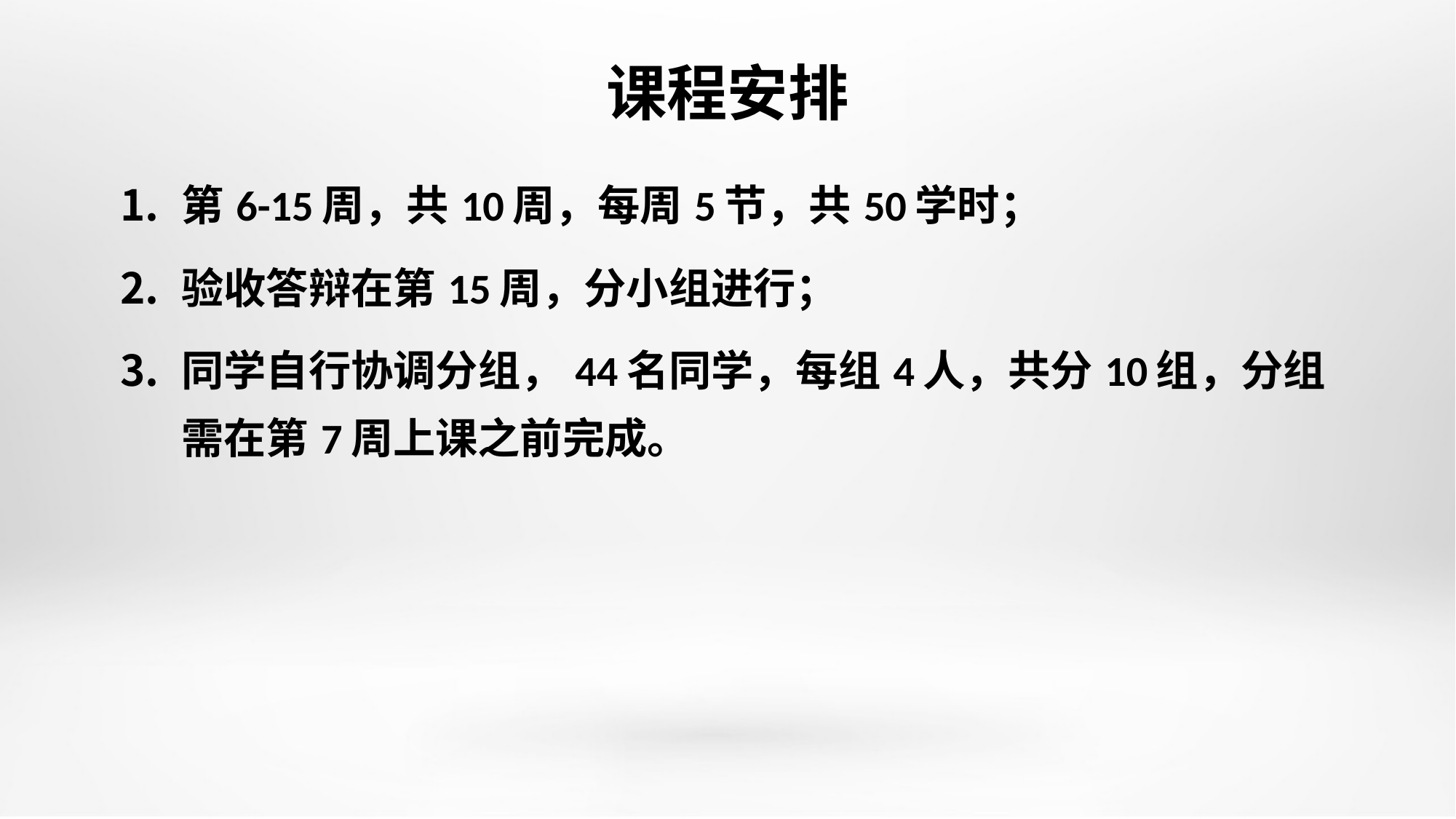

# 课程安排
第6-15周，共10周，每周5节，共50学时；
验收答辩在第15周，分小组进行；
同学自行协调分组，44名同学，每组4人，共分10组，分组需在第7周上课之前完成。